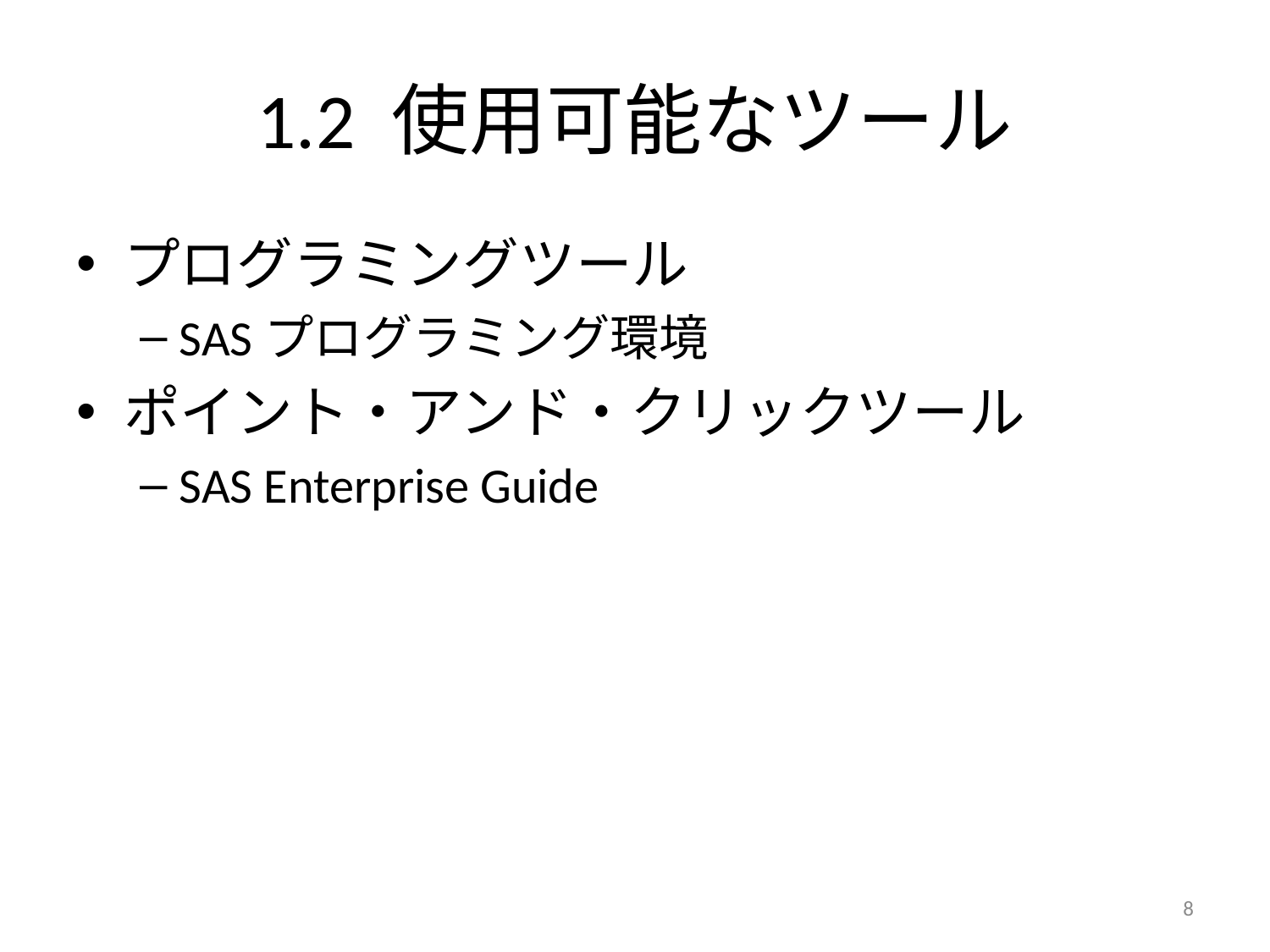

# 1.2 使用可能なツール
プログラミングツール
SASプログラミング環境
ポイント・アンド・クリックツール
SAS Enterprise Guide
8